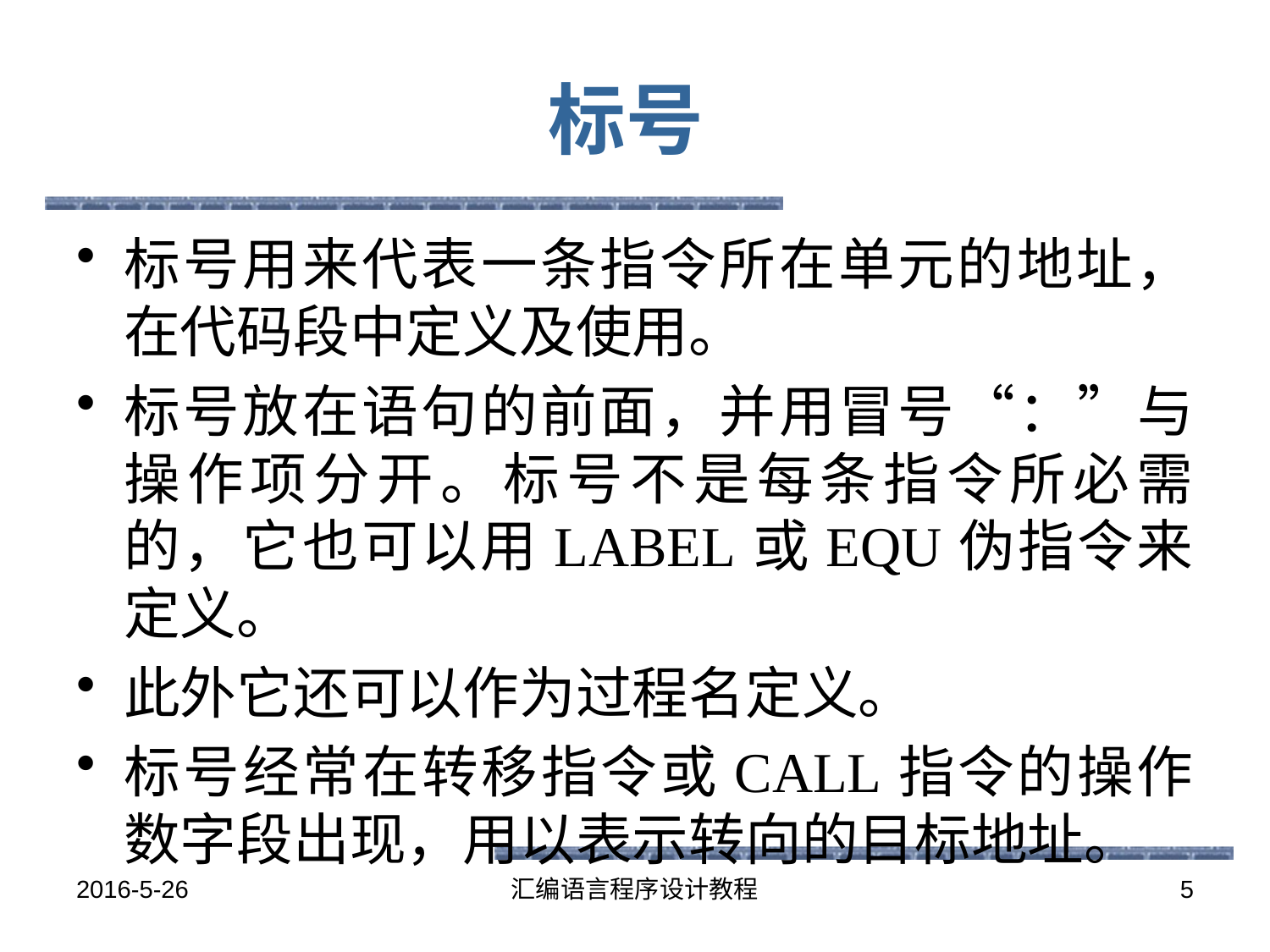

# 标号
标号用来代表一条指令所在单元的地址，在代码段中定义及使用。
标号放在语句的前面，并用冒号“：”与操作项分开。标号不是每条指令所必需的，它也可以用LABEL或EQU伪指令来定义。
此外它还可以作为过程名定义。
标号经常在转移指令或CALL指令的操作数字段出现，用以表示转向的目标地址。
2016-5-26
汇编语言程序设计教程
5